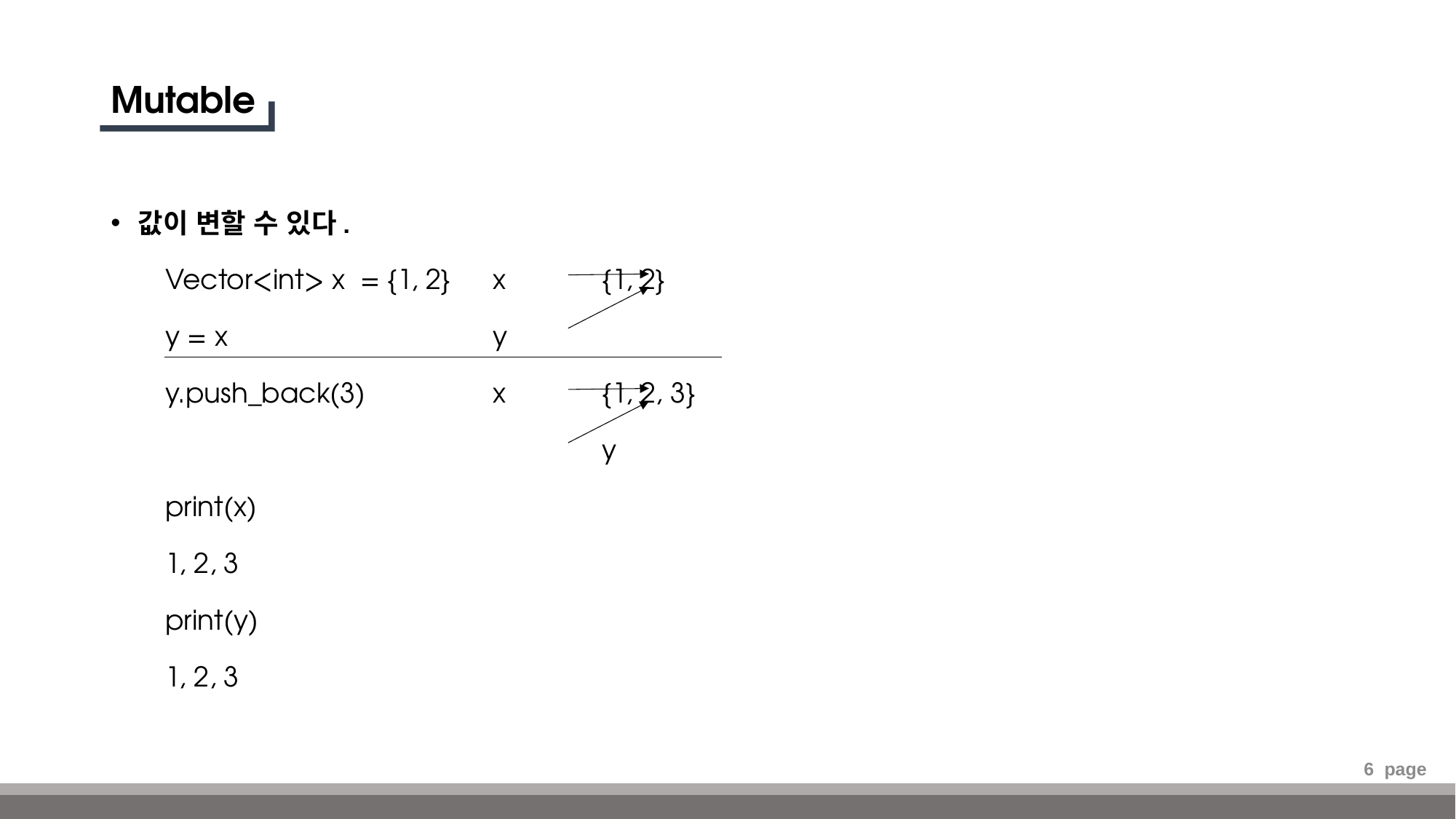

# Mutable

값이 변할 수 있다.
Vector<int> x  = {1, 2}	x	{1, 2}
y = x			y
y.push_back(3)		x	{1, 2, 3}
				y
print(x)
1, 2, 3
print(y)
1, 2, 3

6